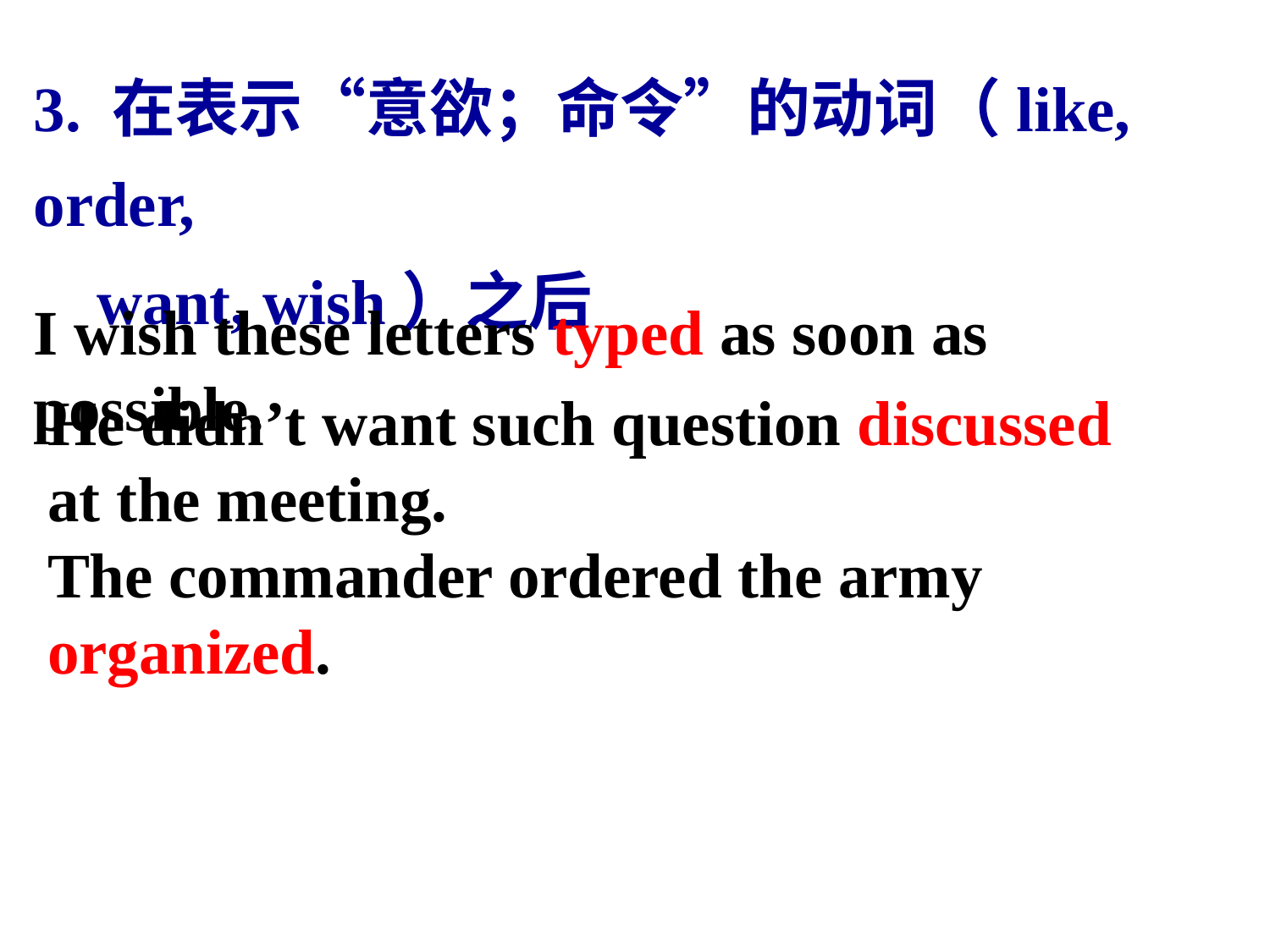

3. 在表示“意欲；命令”的动词（like, order,
    want, wish）之后
I wish these letters typed as soon as possible.
He didn’t want such question discussed at the meeting.
The commander ordered the army organized.